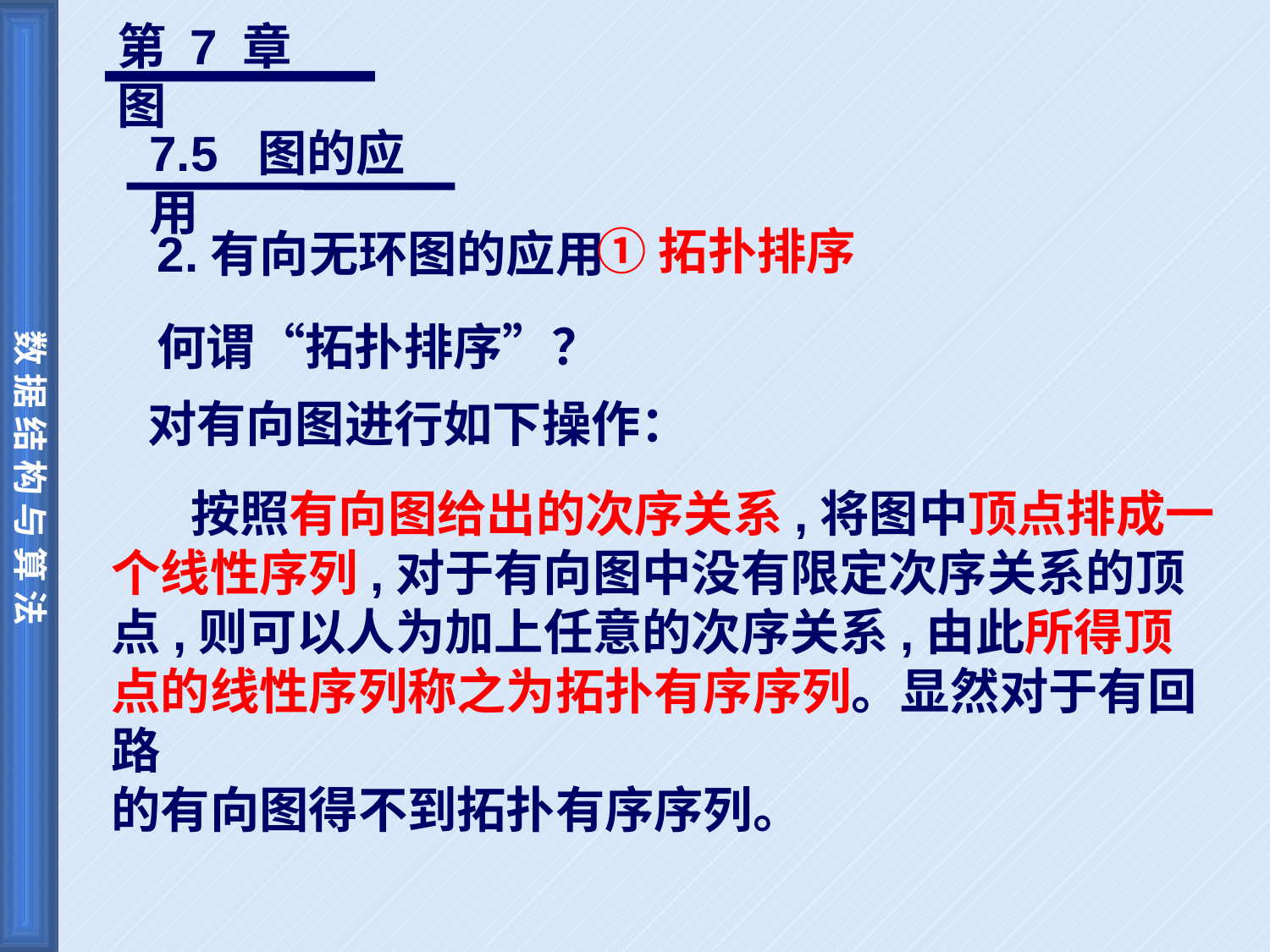

第 7 章  图

7.5  图的应用

①拓扑排序
2.有向无环图的应用
何谓“拓扑排序”？
对有向图进行如下操作：
      按照有向图给出的次序关系,将图中顶点排成一个线性序列,对于有向图中没有限定次序关系的顶点,则可以人为加上任意的次序关系,由此所得顶点的线性序列称之为拓扑有序序列。显然对于有回路
的有向图得不到拓扑有序序列。
1